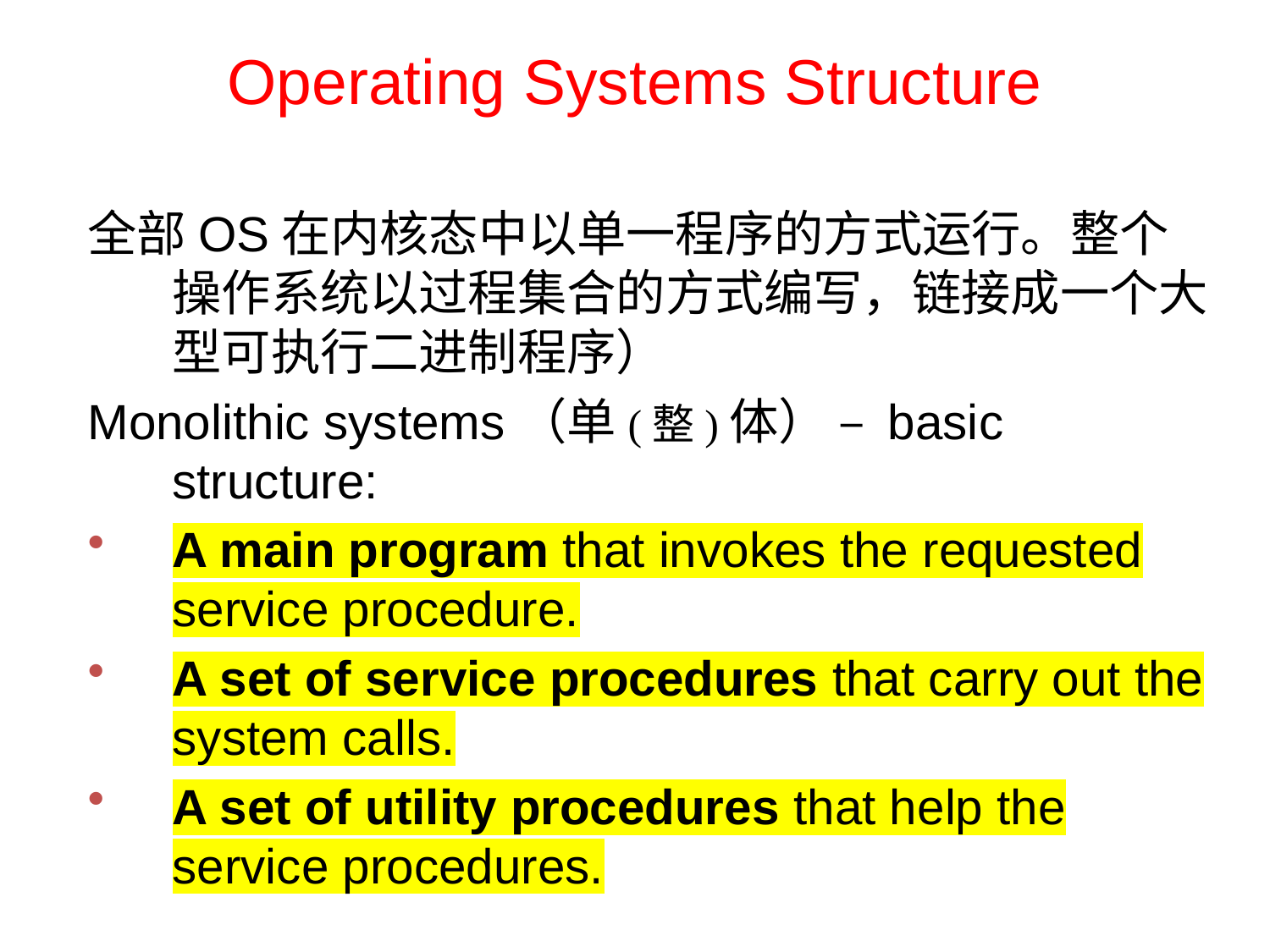

Operating Systems Structure
全部OS在内核态中以单一程序的方式运行。整个操作系统以过程集合的方式编写，链接成一个大型可执行二进制程序）
Monolithic systems（单(整)体） – basic  structure:
A main program that invokes the requested service procedure.
A set of service procedures that carry out the system calls.
A set of utility procedures that help the service procedures.